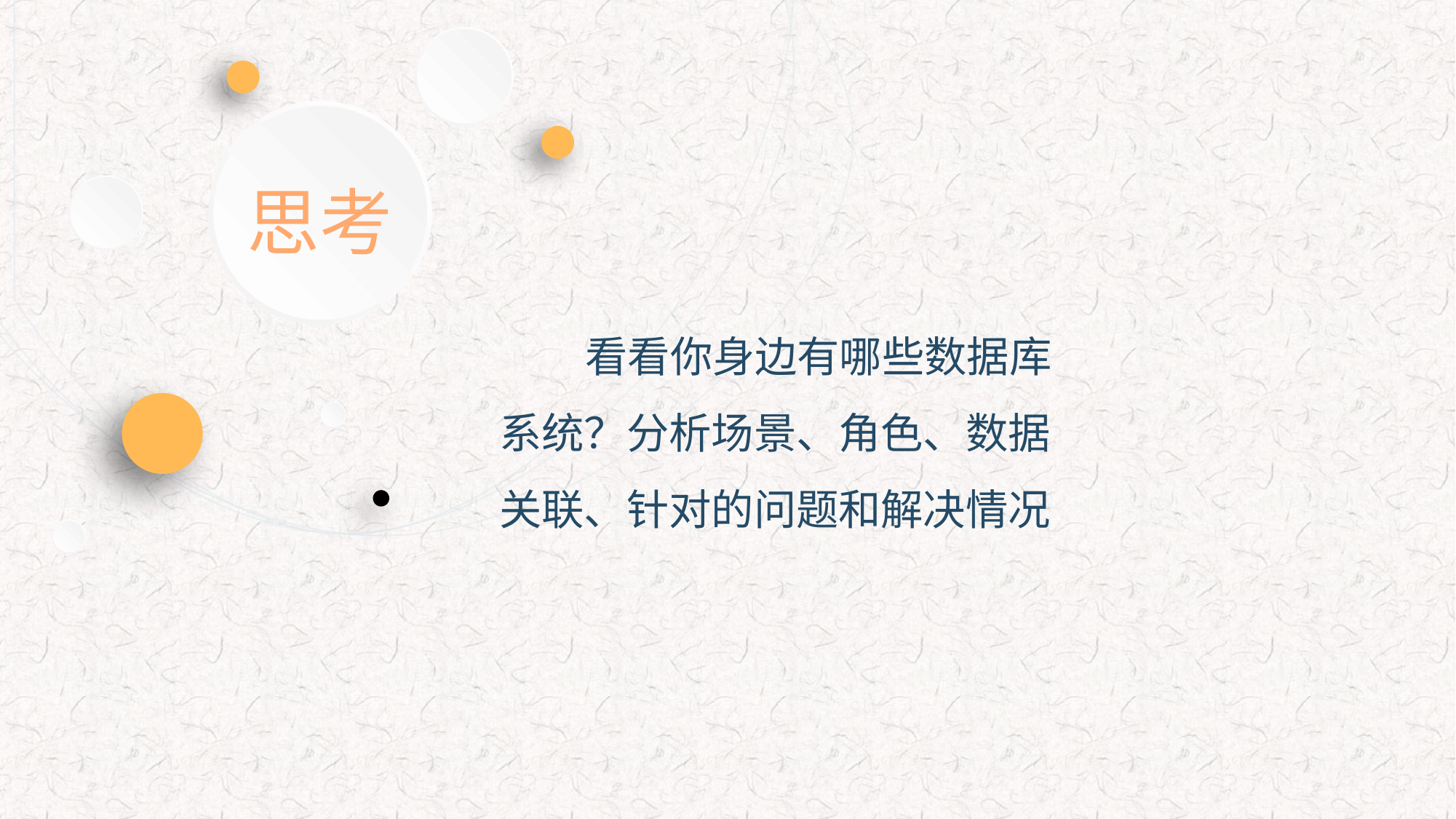

思考

看看你身边有哪些数据库系统？分析场景、角色、数据关联、针对的问题和解决情况